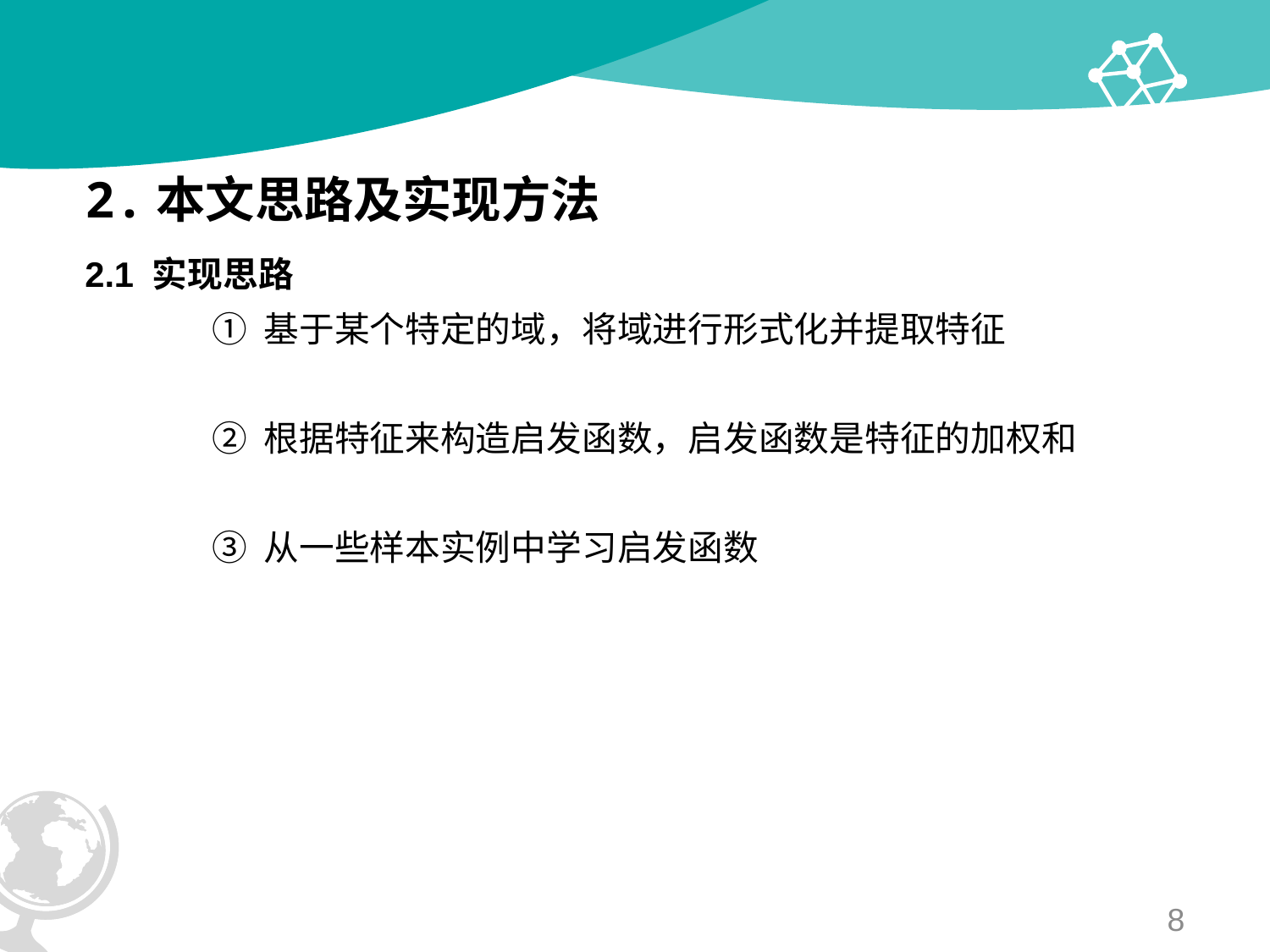

# 2.本文思路及实现方法
2.1 实现思路
	① 基于某个特定的域，将域进行形式化并提取特征

	② 根据特征来构造启发函数，启发函数是特征的加权和

	③ 从一些样本实例中学习启发函数
8